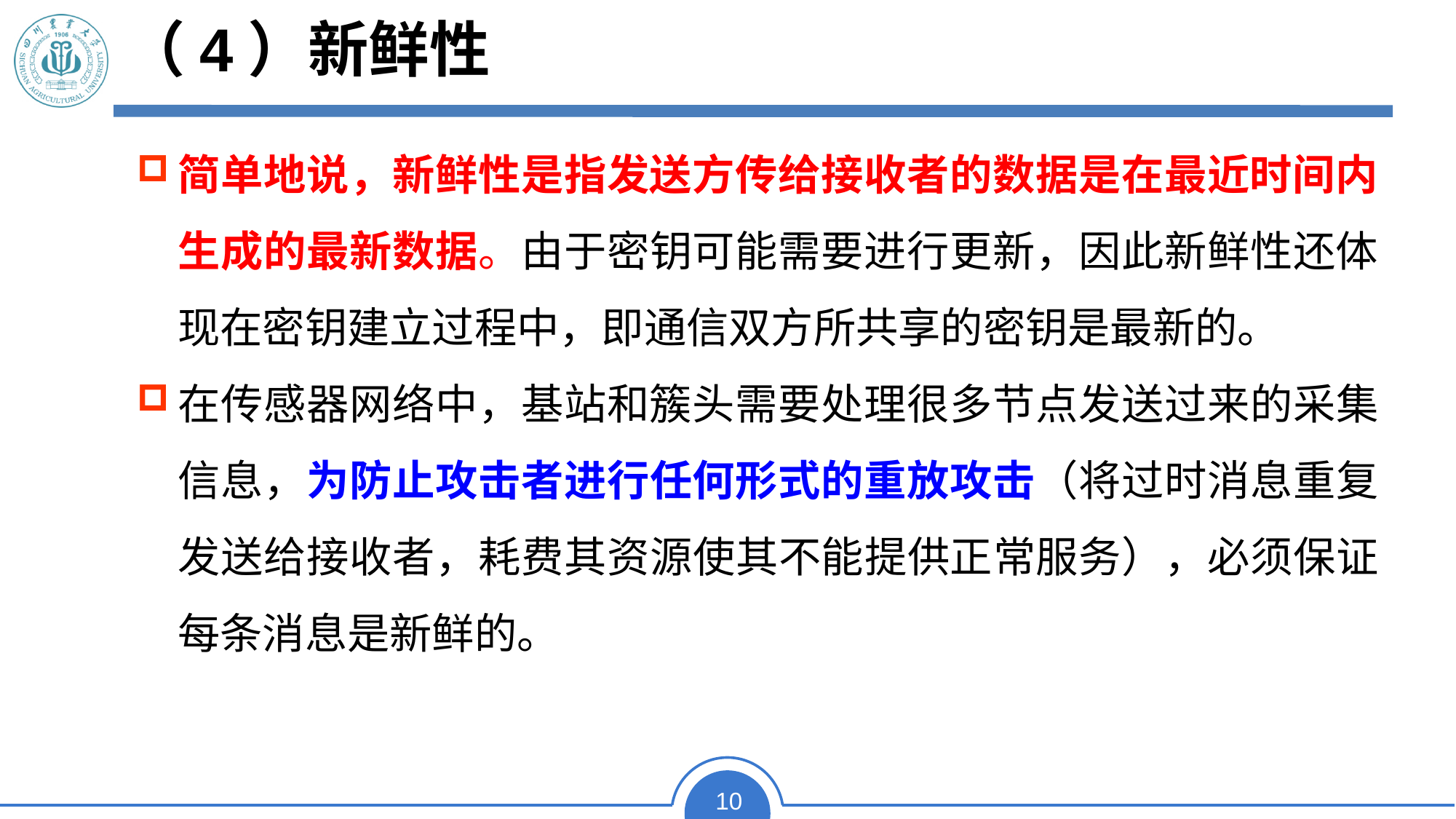

# （4）新鲜性
简单地说，新鲜性是指发送方传给接收者的数据是在最近时间内生成的最新数据。由于密钥可能需要进行更新，因此新鲜性还体现在密钥建立过程中，即通信双方所共享的密钥是最新的。
在传感器网络中，基站和簇头需要处理很多节点发送过来的采集信息，为防止攻击者进行任何形式的重放攻击（将过时消息重复发送给接收者，耗费其资源使其不能提供正常服务），必须保证每条消息是新鲜的。